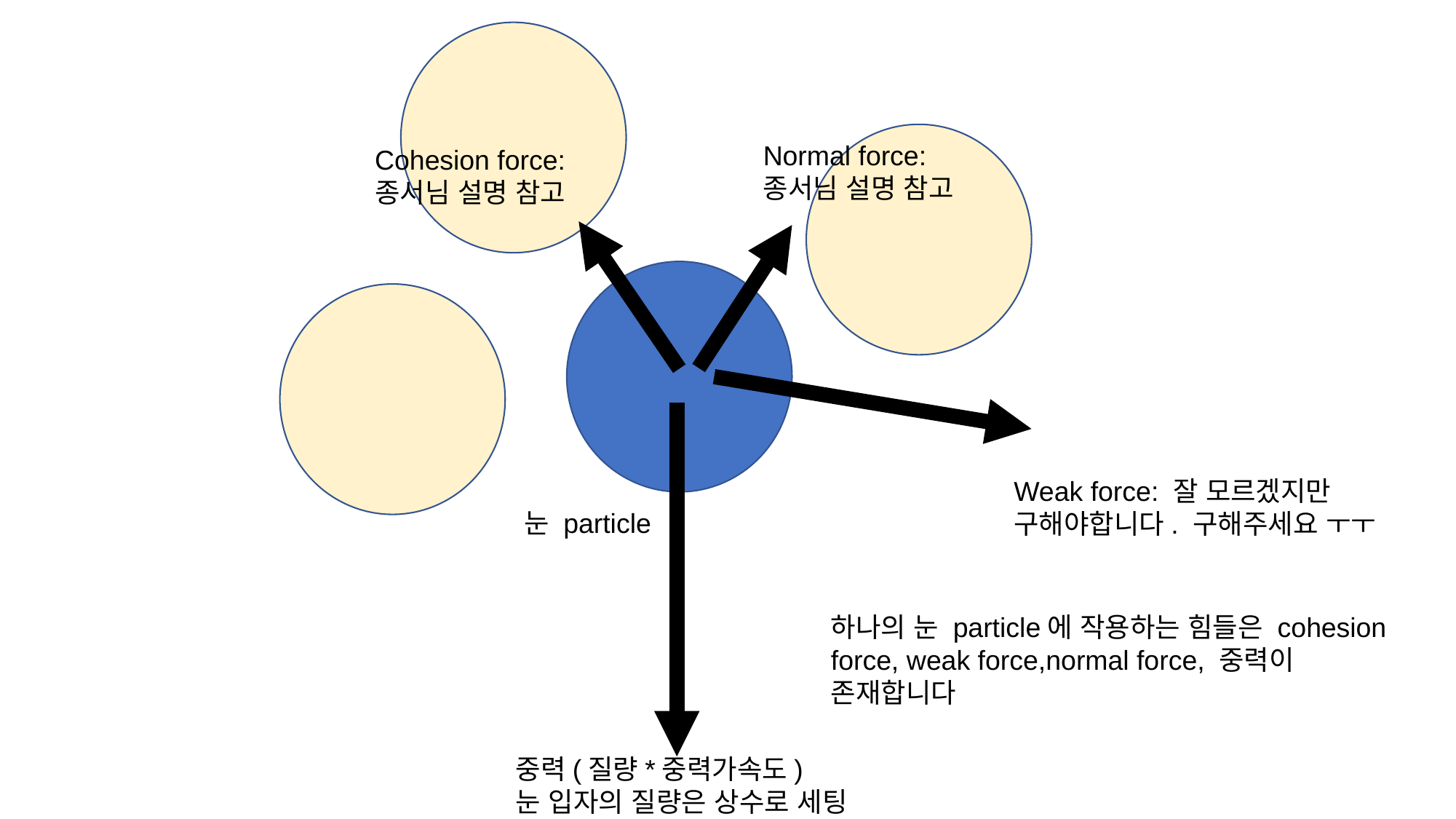

Normal force:
종서님 설명 참고
Cohesion force:
종서님 설명 참고

Weak force: 잘 모르겠지만
구해야합니다. 구해주세요 ㅜㅜ
눈 particle

하나의 눈 particle에 작용하는 힘들은 cohesion force, weak force,normal force, 중력이 존재합니다
중력(질량*중력가속도)
눈 입자의 질량은 상수로 세팅